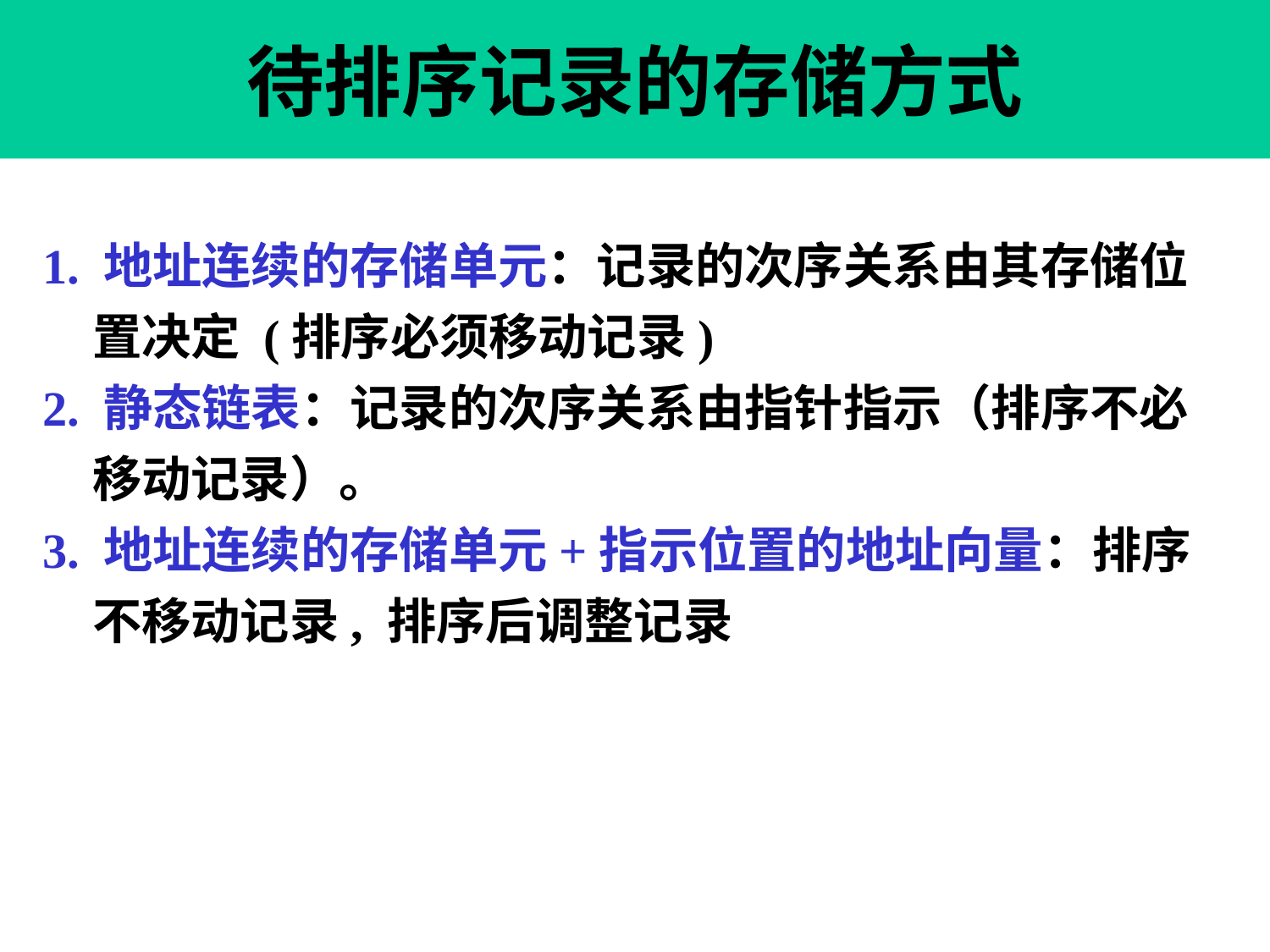

第 30 页
# 待排序记录的存储方式
1. 地址连续的存储单元：记录的次序关系由其存储位置决定 (排序必须移动记录)
2. 静态链表：记录的次序关系由指针指示（排序不必移动记录）。
3. 地址连续的存储单元+指示位置的地址向量：排序不移动记录, 排序后调整记录